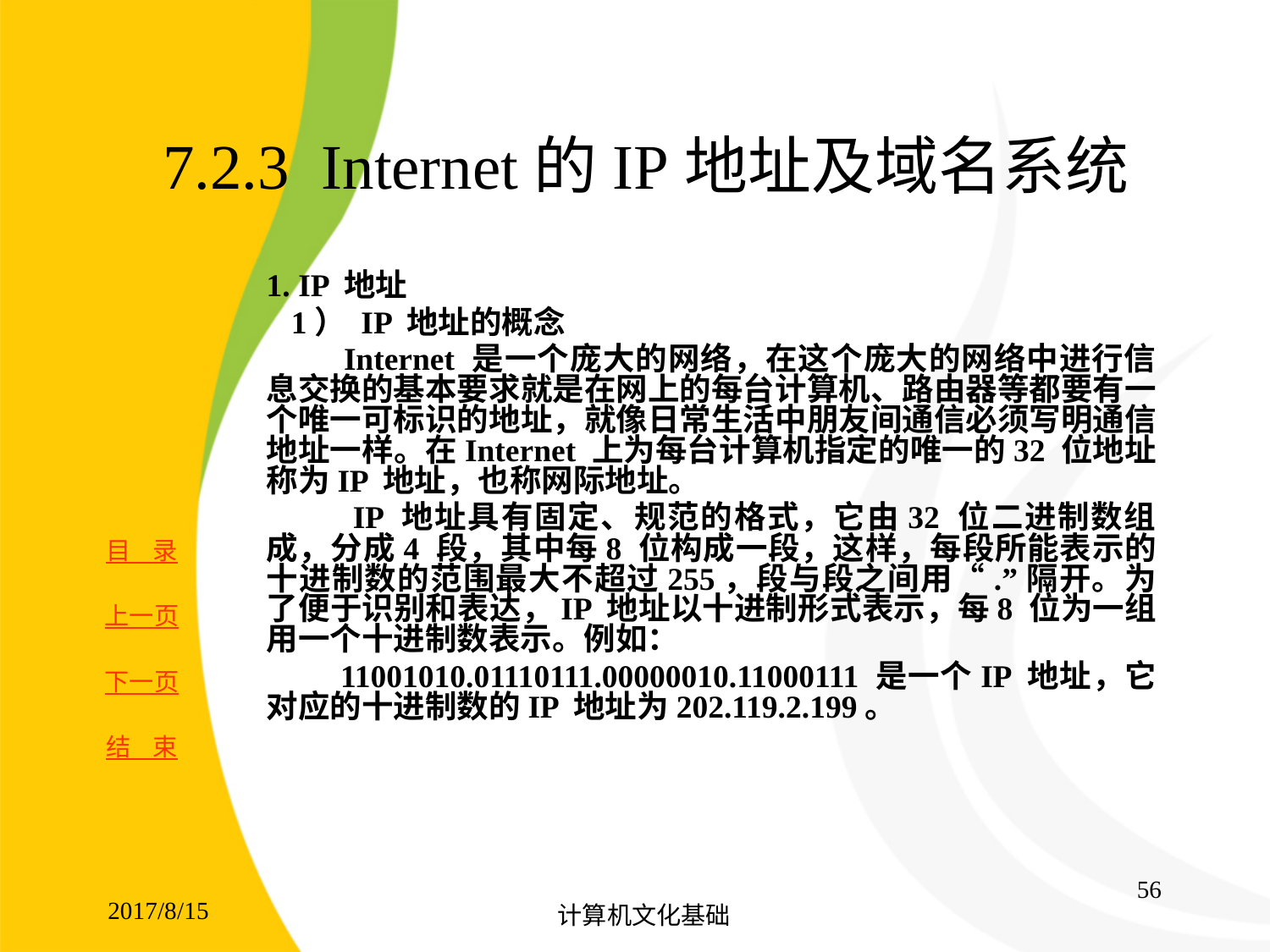

# 7.2.3  Internet的IP地址及域名系统
	1. IP 地址
         1） IP 地址的概念
              Internet 是一个庞大的网络，在这个庞大的网络中进行信息交换的基本要求就是在网上的每台计算机、路由器等都要有一个唯一可标识的地址，就像日常生活中朋友间通信必须写明通信地址一样。在Internet 上为每台计算机指定的唯一的32 位地址称为IP 地址，也称网际地址。
              IP 地址具有固定、规范的格式，它由32 位二进制数组成，分成4 段，其中每8 位构成一段，这样，每段所能表示的十进制数的范围最大不超过255，段与段之间用“.”隔开。为了便于识别和表达，IP 地址以十进制形式表示，每8 位为一组用一个十进制数表示。例如：
              11001010.01110111.00000010.11000111 是一个IP 地址，它对应的十进制数的IP 地址为202.119.2.199。
56
2017/8/15